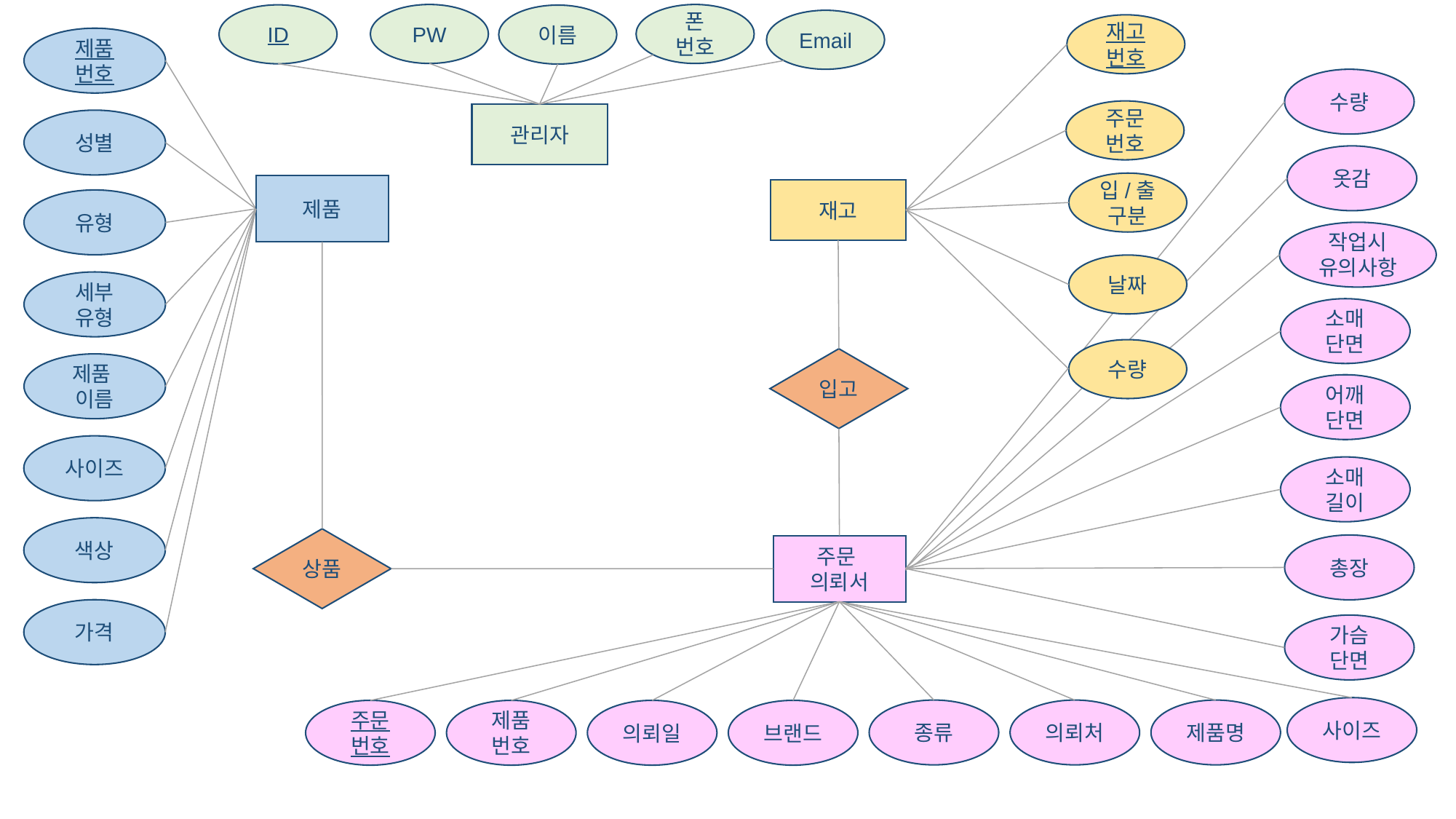

PW
폰
번호
ID
이름
Email
재고
번호
제품
번호
수량
주문
번호
관리자
성별
옷감
입/출
구분
제품
재고
유형
작업시
유의사항
날짜
세부 유형
소매
단면
수량
입고
제품
이름
어깨
단면
사이즈
소매
길이
색상
상품
총장
주문
의뢰서
가격
가슴 단면
사이즈
종류
의뢰처
제품명
주문
번호
제품
번호
의뢰일
브랜드